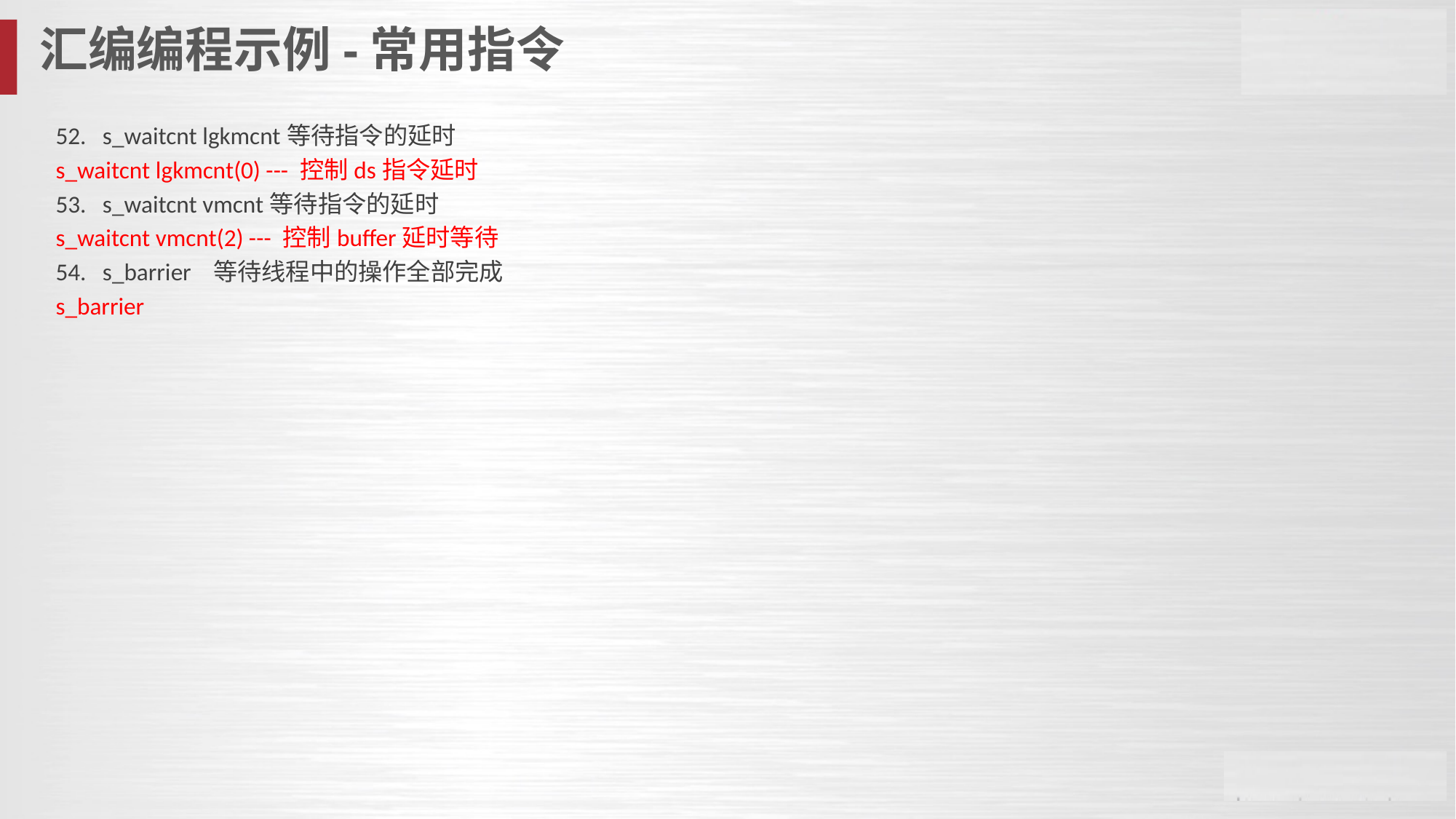

汇编编程示例-常用指令
52.   s_waitcnt lgkmcnt等待指令的延时
s_waitcnt lgkmcnt(0) --- 控制ds指令延时
53.   s_waitcnt vmcnt等待指令的延时
s_waitcnt vmcnt(2) --- 控制buffer延时等待
54.   s_barrier   等待线程中的操作全部完成
s_barrier